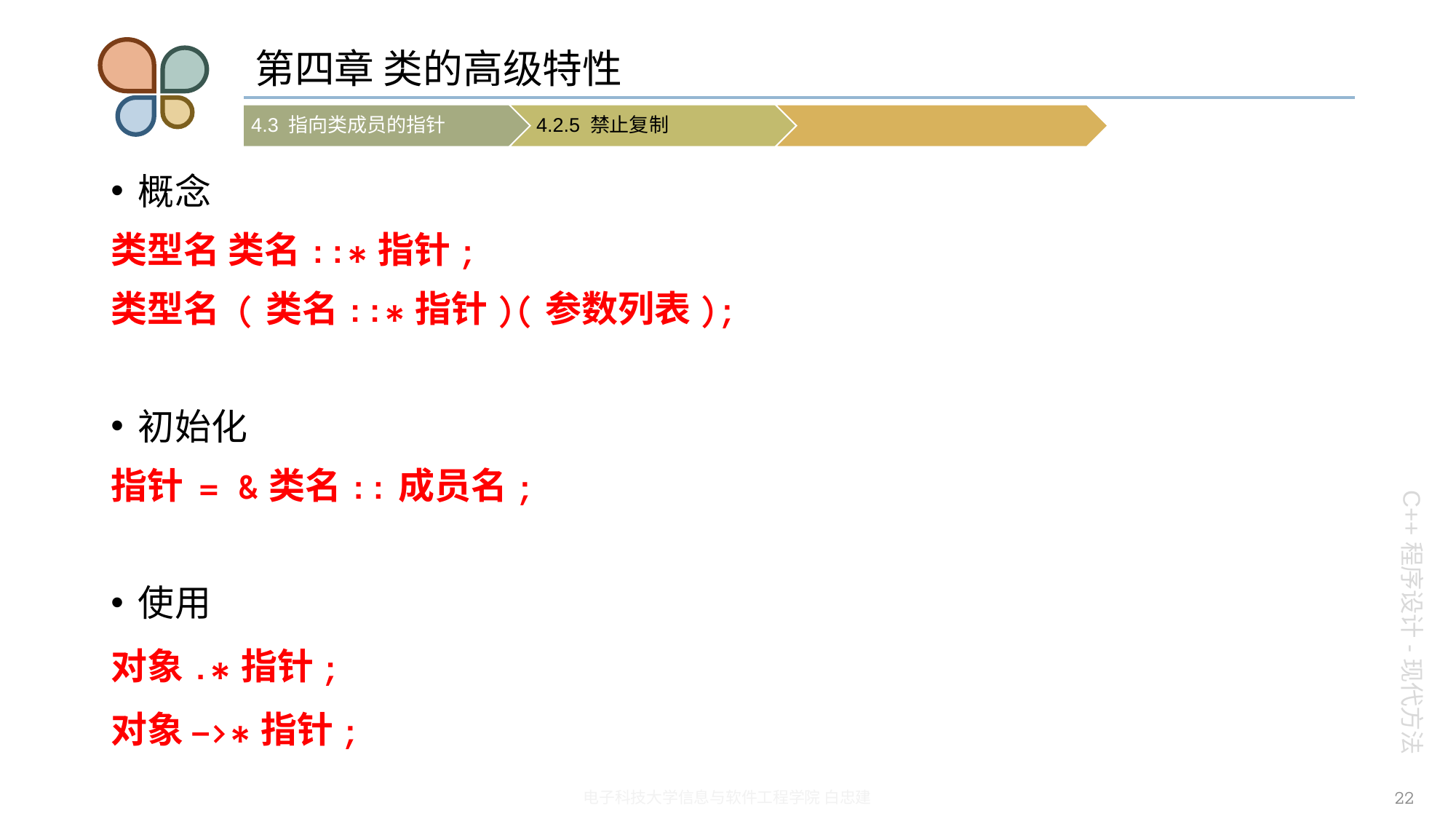

# 第四章 类的高级特性
4.3 指向类成员的指针
4.2.5 禁止复制

概念
类型名 类名::*指针;
类型名 (类名::*指针)(参数列表);

初始化
指针 = &类名::成员名;

使用
对象.*指针;
对象->*指针;
22